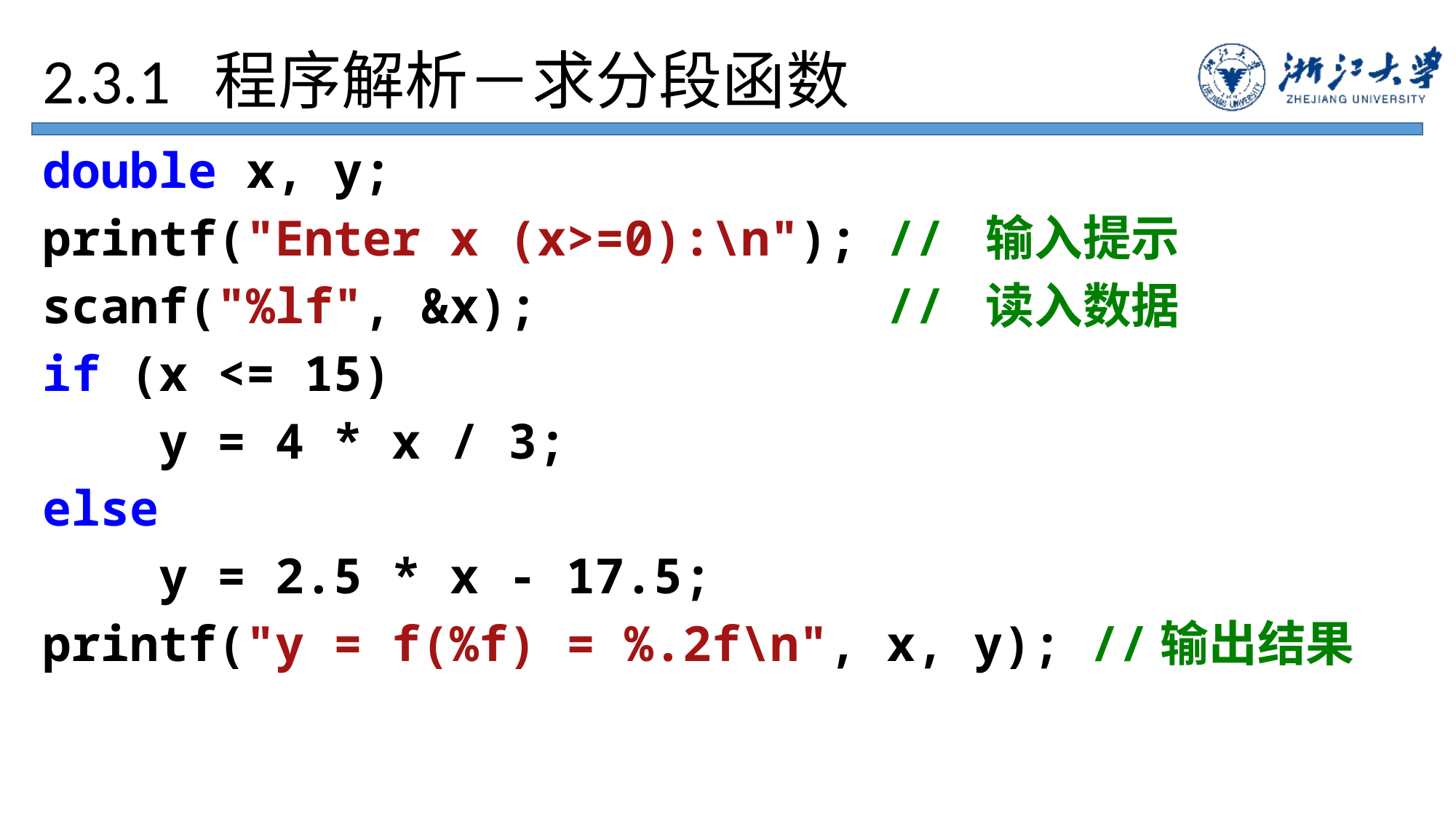

# 2.3.1  程序解析－求分段函数
double x, y;
printf("Enter x (x>=0):\n"); // 输入提示
scanf("%lf", &x);            // 读入数据
if (x <= 15)
    y = 4 * x / 3;
else
    y = 2.5 * x - 17.5;
printf("y = f(%f) = %.2f\n", x, y); //输出结果
27